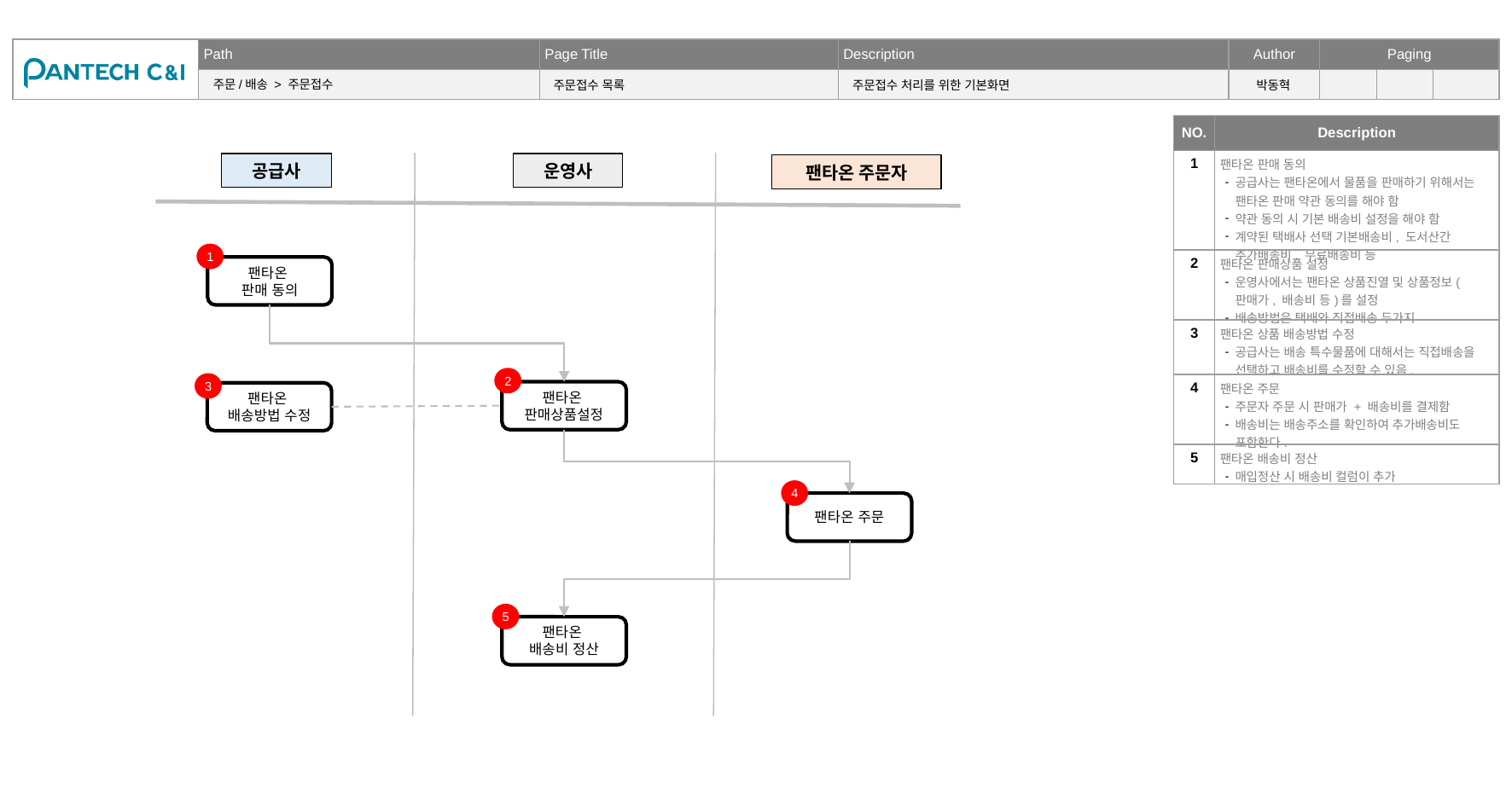

주문/배송 > 주문접수

주문접수 목록
주문접수 처리를 위한 기본화면
박동혁
| NO. | Description |
| --- | --- |
| 1 | 팬타온 판매 동의 공급사는 팬타온에서 물품을 판매하기 위해서는 팬타온 판매 약관 동의를 해야 함 약관 동의 시 기본 배송비 설정을 해야 함 계약된 택배사 선택 기본배송비, 도서산간 추가배송비, 무료배송비 등 |
| 2 | 팬타온 판매상품 설정 운영사에서는 팬타온 상품진열 및 상품정보(판매가, 배송비 등)를 설정 배송방법은 택배와 직접배송 두가지 |
| 3 | 팬타온 상품 배송방법 수정 공급사는 배송 특수물품에 대해서는 직접배송을 선택하고 배송비를 수정할 수 있음. |
| 4 | 팬타온 주문 주문자 주문 시 판매가 + 배송비를 결제함 배송비는 배송주소를 확인하여 추가배송비도 포함한다. |
| 5 | 팬타온 배송비 정산 매입정산 시 배송비 컬럼이 추가 |
공급사
운영사
팬타온 주문자
1
팬타온
판매 동의
2
3
팬타온
판매상품설정
팬타온
배송방법 수정
4
팬타온 주문
5
팬타온
배송비 정산